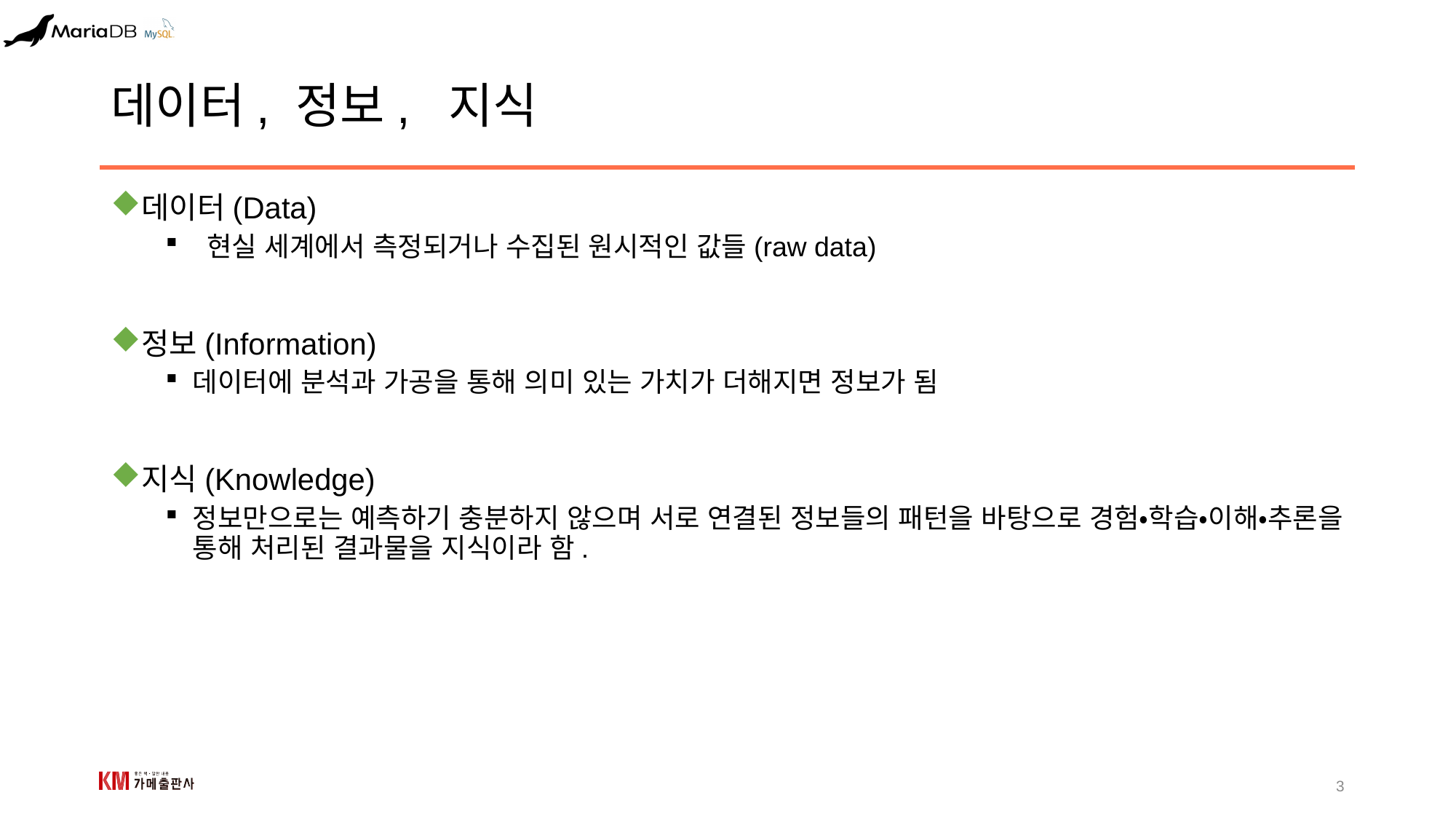

# 데이터, 정보,  지식
데이터(Data)
 현실 세계에서 측정되거나 수집된 원시적인 값들(raw data)

정보(Information)
데이터에 분석과 가공을 통해 의미 있는 가치가 더해지면 정보가 됨

지식(Knowledge)
정보만으로는 예측하기 충분하지 않으며 서로 연결된 정보들의 패턴을 바탕으로 경험•학습•이해•추론을 통해 처리된 결과물을 지식이라 함.
3